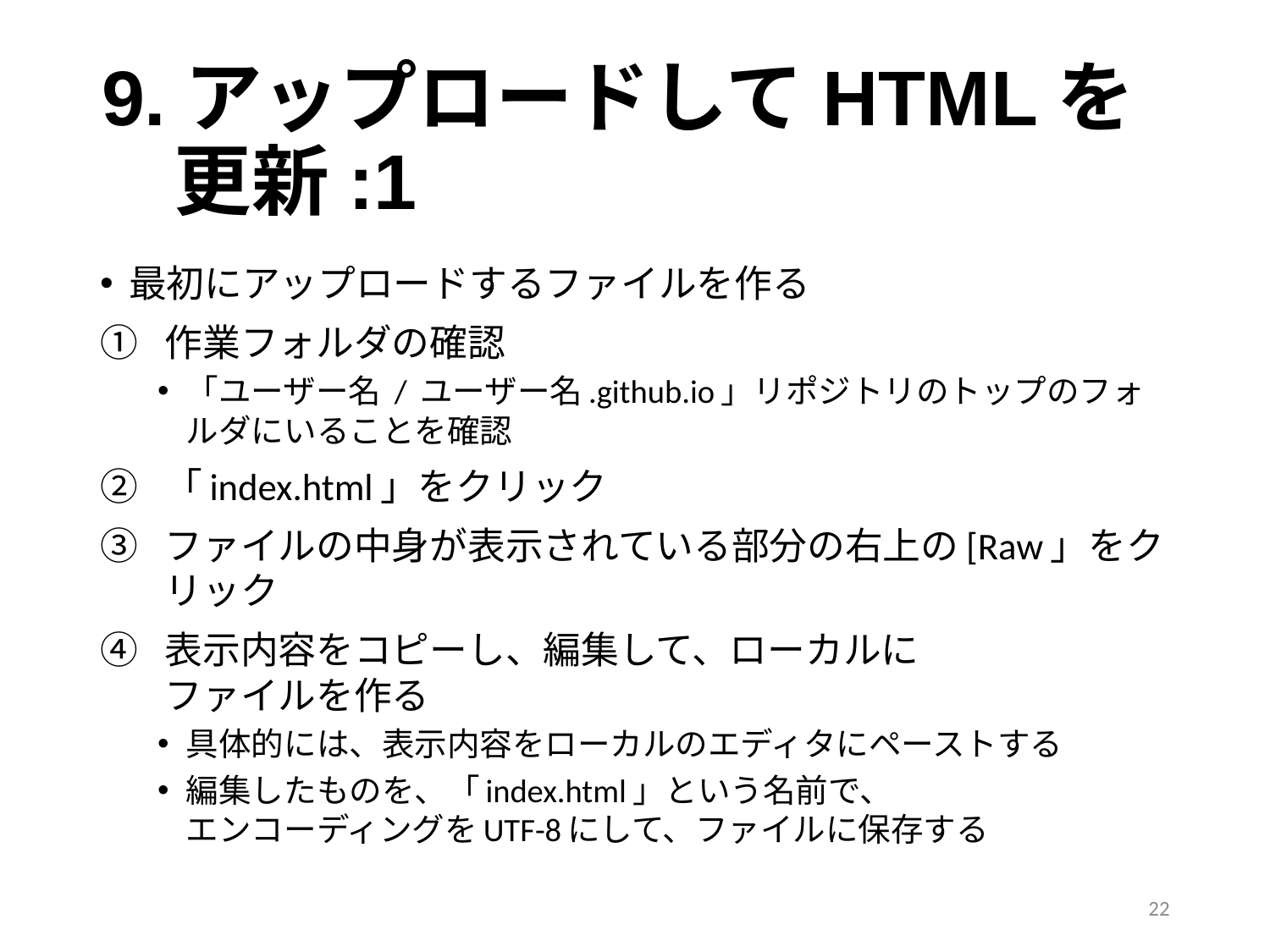

# 9.アップロードしてHTMLを更新:1
最初にアップロードするファイルを作る
作業フォルダの確認
「ユーザー名 / ユーザー名.github.io」リポジトリのトップのフォルダにいることを確認
「index.html」をクリック
ファイルの中身が表示されている部分の右上の[Raw」をクリック
表示内容をコピーし、編集して、ローカルに
ファイルを作る
具体的には、表示内容をローカルのエディタにペーストする
編集したものを、「index.html」という名前で、
エンコーディングをUTF-8にして、ファイルに保存する
22